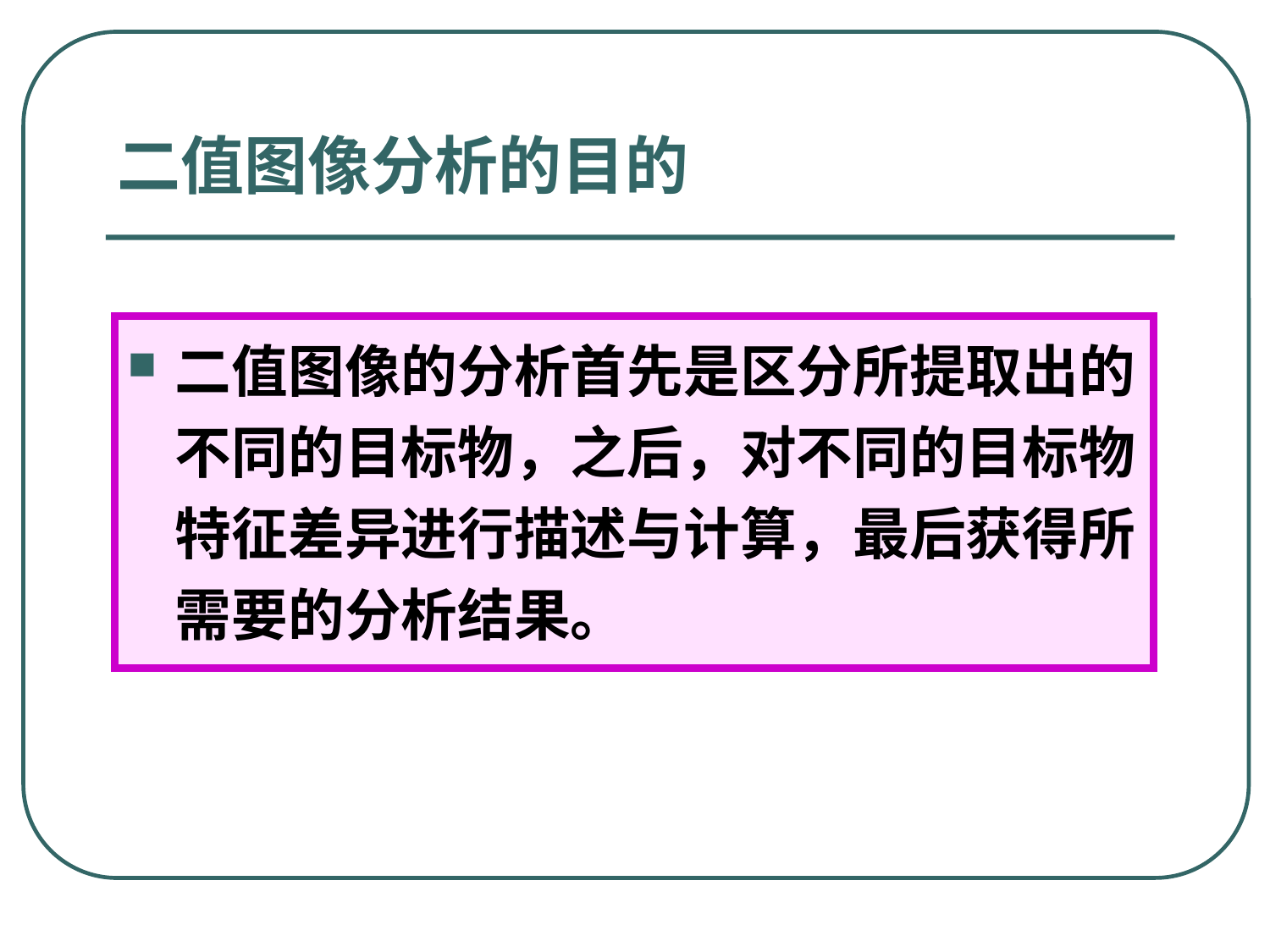

# 二值图像分析的目的
二值图像的分析首先是区分所提取出的不同的目标物，之后，对不同的目标物特征差异进行描述与计算，最后获得所需要的分析结果。